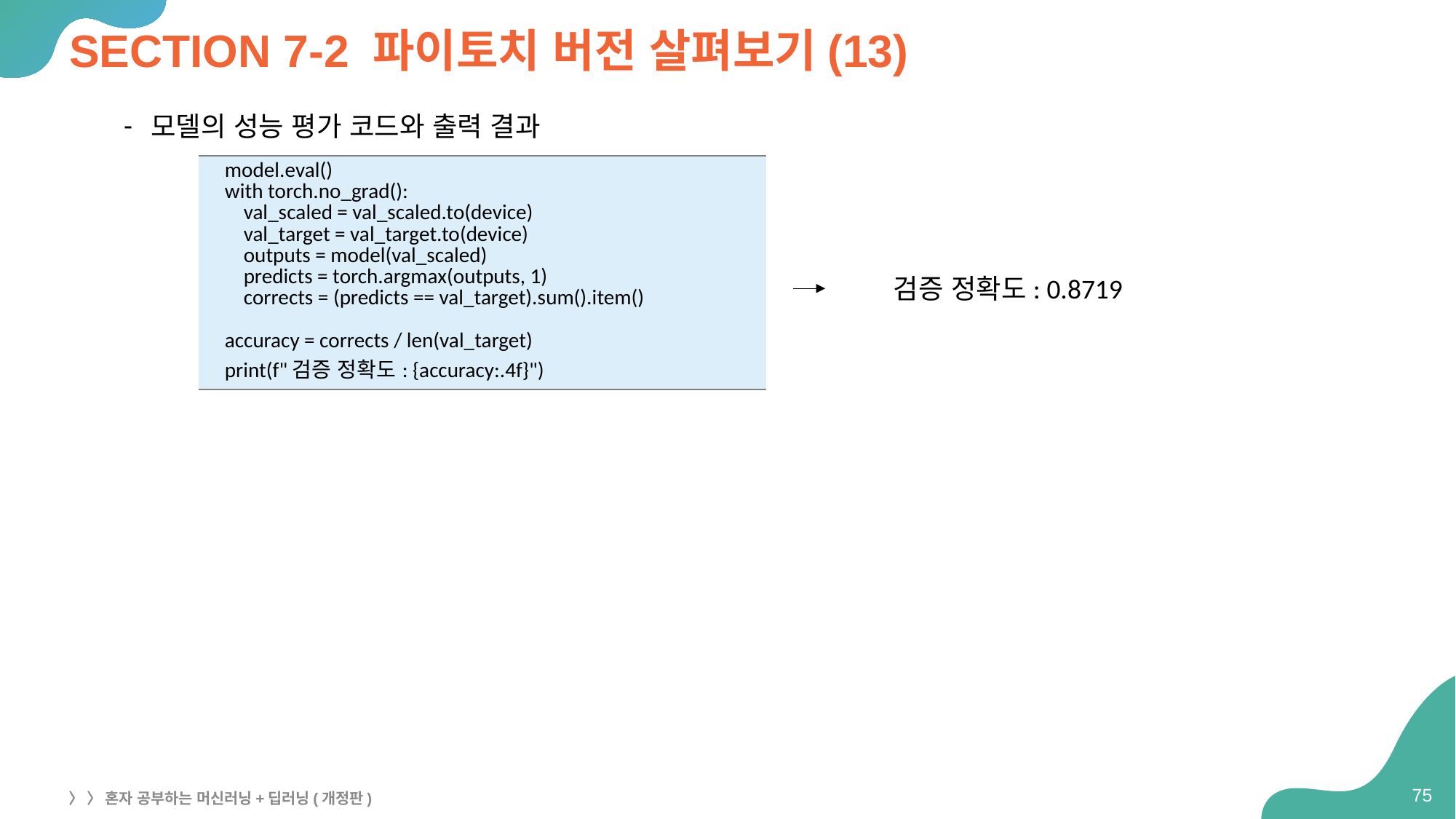

# SECTION 7-2 파이토치 버전 살펴보기(13)
모델의 성능 평가 코드와 출력 결과
| model.eval() with torch.no\_grad(): val\_scaled = val\_scaled.to(device) val\_target = val\_target.to(device) outputs = model(val\_scaled) predicts = torch.argmax(outputs, 1) corrects = (predicts == val\_target).sum().item() accuracy = corrects / len(val\_target) print(f"검증 정확도: {accuracy:.4f}") |
| --- |
검증 정확도: 0.8719
75
〉 〉 혼자 공부하는 머신러닝+딥러닝(개정판)